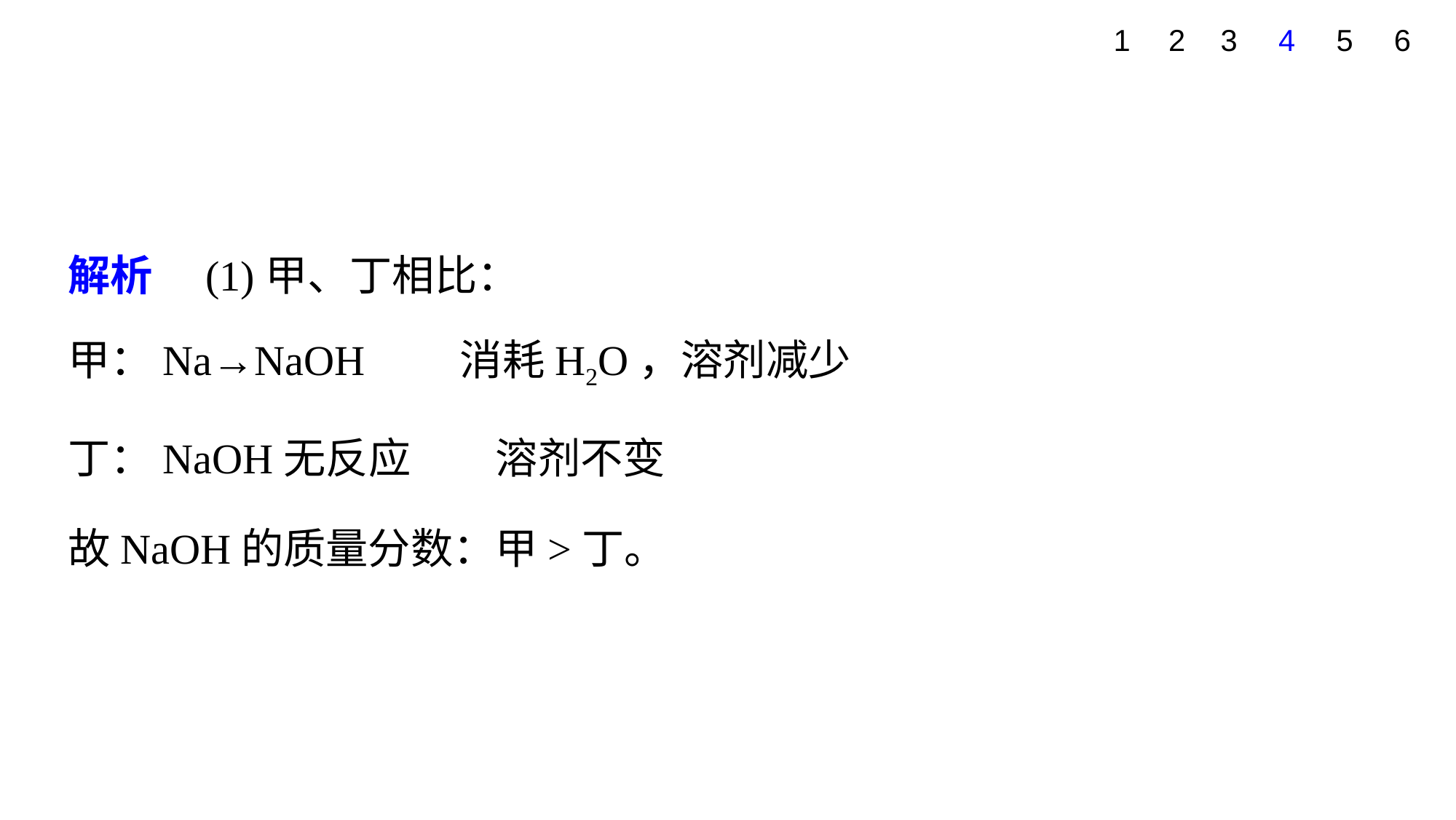

1
2
3
4
5
6
解析　(1)甲、丁相比：
甲：Na→NaOH　　消耗H2O，溶剂减少
丁：NaOH无反应　　溶剂不变
故NaOH的质量分数：甲>丁。